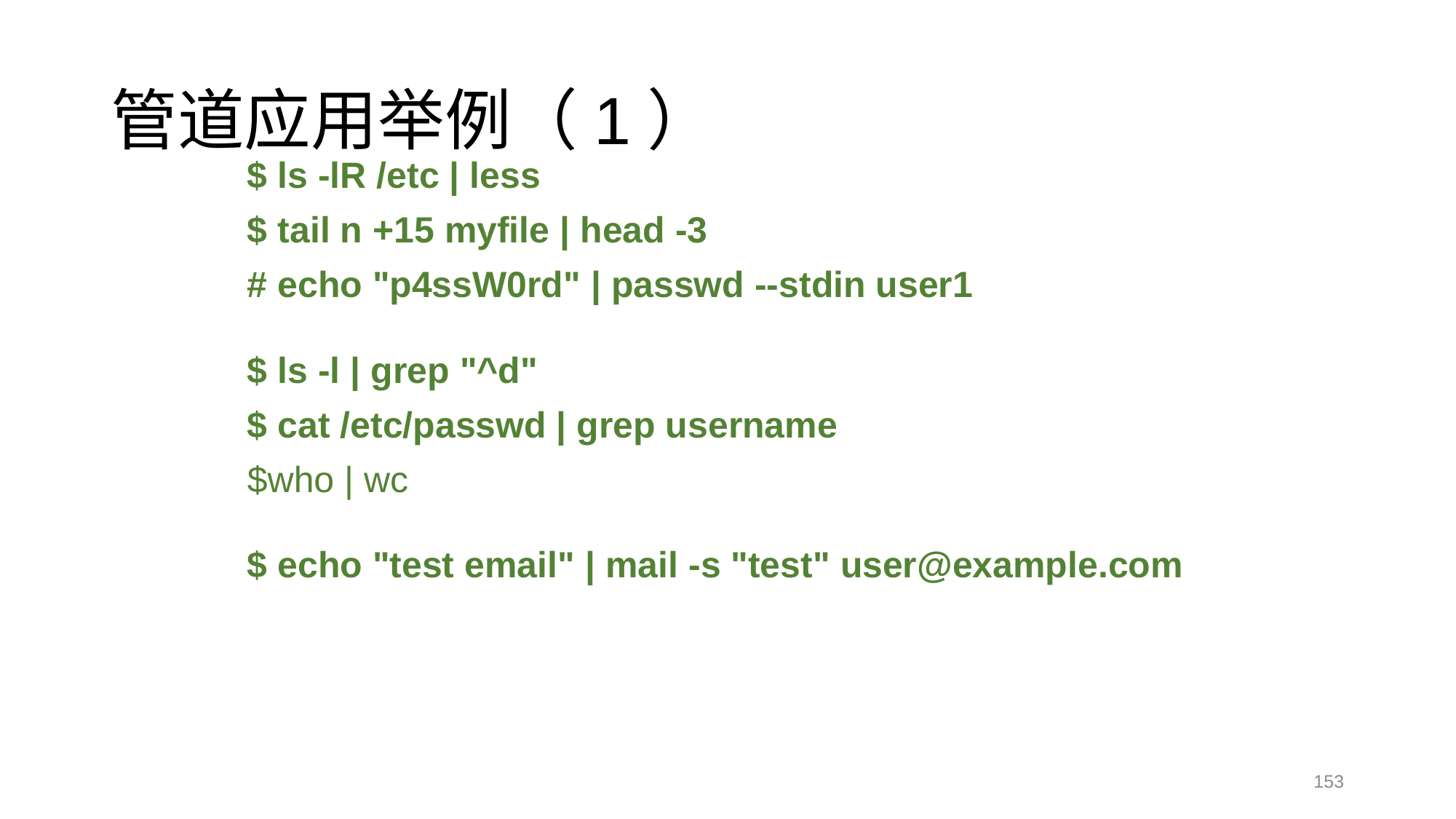

# 管道应用举例（1）
$ ls -lR /etc | less
$ tail n +15 myfile | head -3
# echo "p4ssW0rd" | passwd --stdin user1

$ ls -l | grep "^d"
$ cat /etc/passwd | grep username
$who | wc

$ echo "test email" | mail -s "test" user@example.com

153